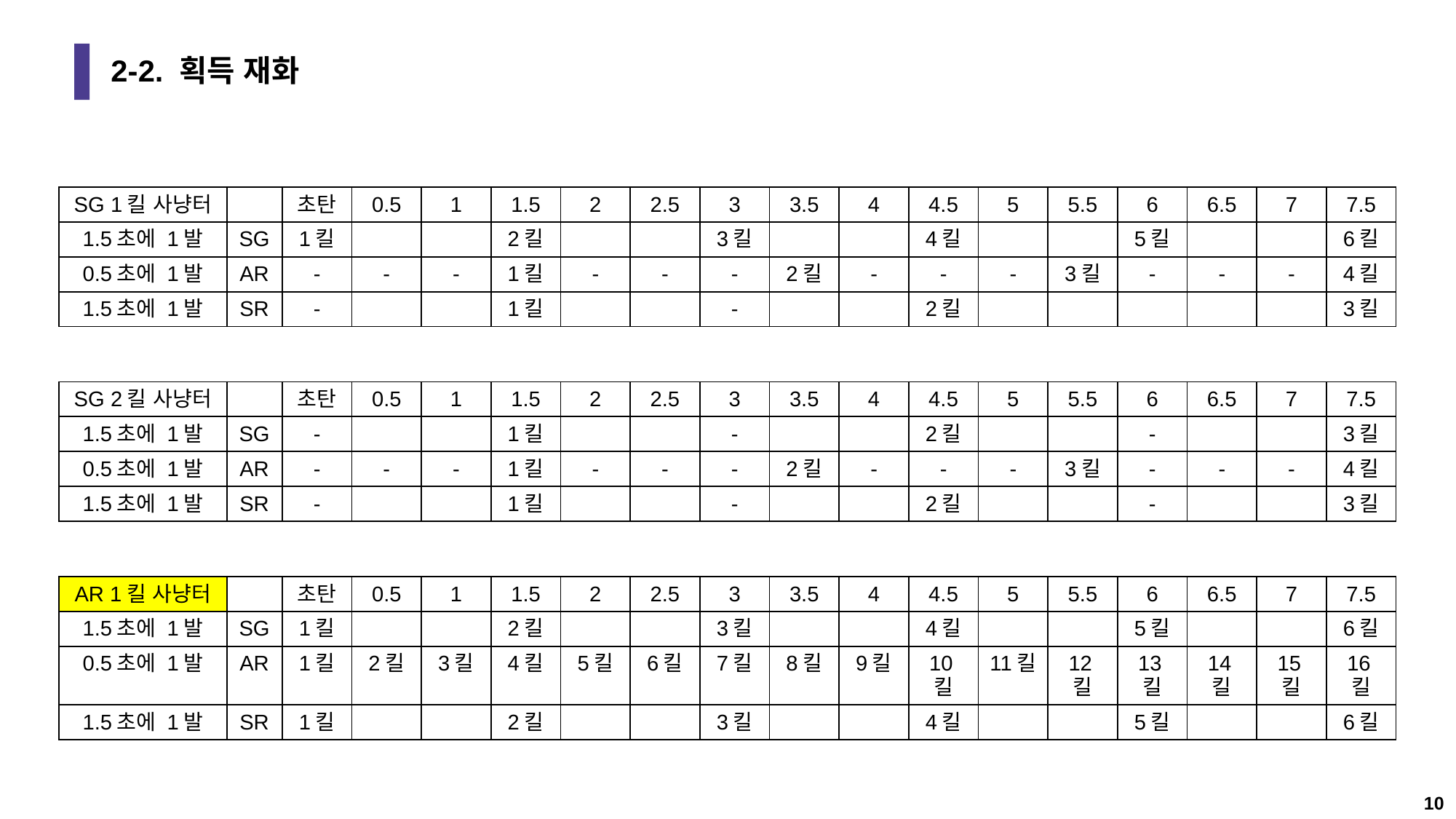

# 2-2. 획득 재화
| SG 1킬 사냥터 |  | 초탄 | 0.5 | 1 | 1.5 | 2 | 2.5 | 3 | 3.5 | 4 | 4.5 | 5 | 5.5 | 6 | 6.5 | 7 | 7.5 |
| --- | --- | --- | --- | --- | --- | --- | --- | --- | --- | --- | --- | --- | --- | --- | --- | --- | --- |
| 1.5초에 1발 | SG | 1킬 |  |  | 2킬 |  |  | 3킬 |  |  | 4킬 |  |  | 5킬 |  |  | 6킬 |
| 0.5초에 1발 | AR | - | - | - | 1킬 | - | - | - | 2킬 | - | - | - | 3킬 | - | - | - | 4킬 |
| 1.5초에 1발 | SR | - |  |  | 1킬 |  |  | - |  |  | 2킬 |  |  |  |  |  | 3킬 |
| SG 2킬 사냥터 |  | 초탄 | 0.5 | 1 | 1.5 | 2 | 2.5 | 3 | 3.5 | 4 | 4.5 | 5 | 5.5 | 6 | 6.5 | 7 | 7.5 |
| --- | --- | --- | --- | --- | --- | --- | --- | --- | --- | --- | --- | --- | --- | --- | --- | --- | --- |
| 1.5초에 1발 | SG | - |  |  | 1킬 |  |  | - |  |  | 2킬 |  |  | - |  |  | 3킬 |
| 0.5초에 1발 | AR | - | - | - | 1킬 | - | - | - | 2킬 | - | - | - | 3킬 | - | - | - | 4킬 |
| 1.5초에 1발 | SR | - |  |  | 1킬 |  |  | - |  |  | 2킬 |  |  | - |  |  | 3킬 |
| AR 1킬 사냥터 |  | 초탄 | 0.5 | 1 | 1.5 | 2 | 2.5 | 3 | 3.5 | 4 | 4.5 | 5 | 5.5 | 6 | 6.5 | 7 | 7.5 |
| --- | --- | --- | --- | --- | --- | --- | --- | --- | --- | --- | --- | --- | --- | --- | --- | --- | --- |
| 1.5초에 1발 | SG | 1킬 |  |  | 2킬 |  |  | 3킬 |  |  | 4킬 |  |  | 5킬 |  |  | 6킬 |
| 0.5초에 1발 | AR | 1킬 | 2킬 | 3킬 | 4킬 | 5킬 | 6킬 | 7킬 | 8킬 | 9킬 | 10킬 | 11킬 | 12킬 | 13킬 | 14킬 | 15킬 | 16킬 |
| 1.5초에 1발 | SR | 1킬 |  |  | 2킬 |  |  | 3킬 |  |  | 4킬 |  |  | 5킬 |  |  | 6킬 |